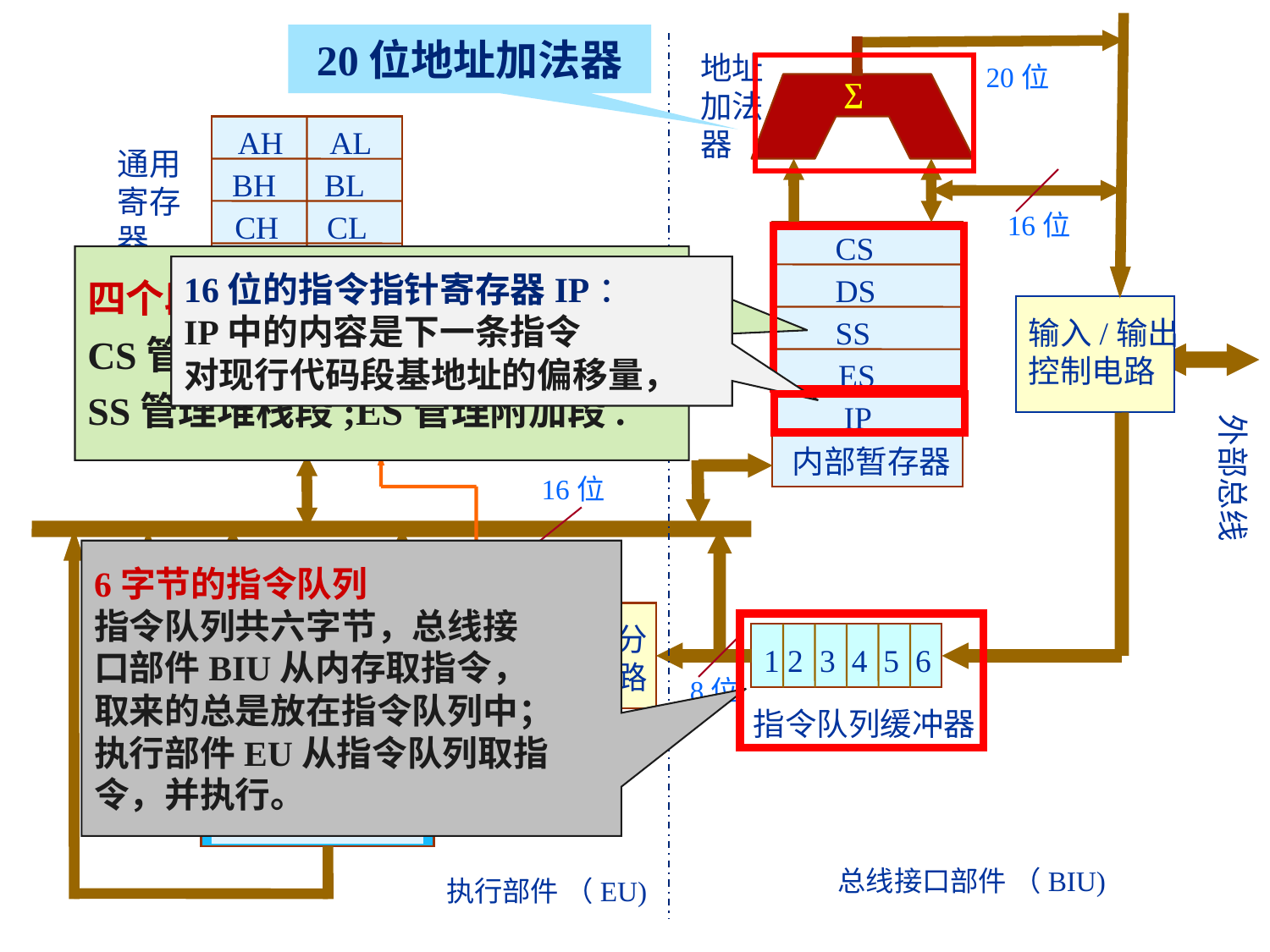

20位地址加法器

地址加法器
20位
∑

   AH      AL

通用
寄存
器

 BH      BL

CH      CL
16位

 CS

四个段寄存器：CS、DS、SS、ES
CS管理代码段;DS管理数据段
SS管理堆栈段;ES管理附加段.

 DH      DL
16位的指令指针寄存器IP：
IP中的内容是下一条指令
对现行代码段基地址的偏移量，

 DS

    SP

 SS
输入/输出控制电路

    BP

    ES

    SI

      IP
外部总线

   DI

内部暂存器

16位

6字节的指令队列
指令队列共六字节，总线接
口部件BIU从内存取指令，
取来的总是放在指令队列中；
执行部件EU从指令队列取指
令，并执行。

执行部分控制电路

1 2  3  4  5  6
ALU

8位
指令队列缓冲器

标志寄存器

总线接口部件 （BIU)
执行部件 （EU)